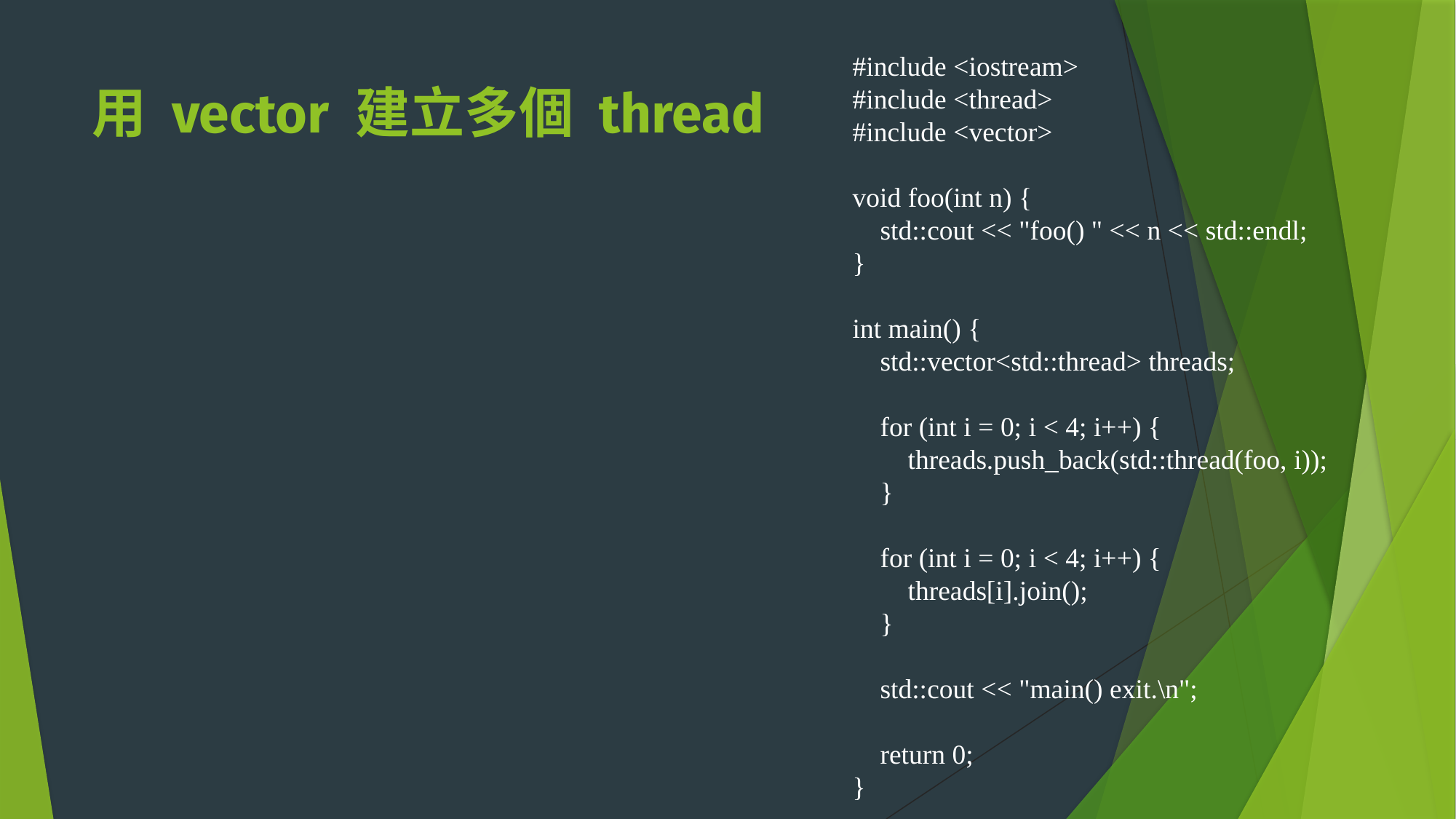

#include <iostream>
#include <thread>
#include <vector>

void foo(int n) {
    std::cout << "foo() " << n << std::endl;
}

int main() {
    std::vector<std::thread> threads;

    for (int i = 0; i < 4; i++) {
        threads.push_back(std::thread(foo, i));
    }

    for (int i = 0; i < 4; i++) {
        threads[i].join();
    }

    std::cout << "main() exit.\n";

    return 0;
}
# 用 vector 建立多個 thread